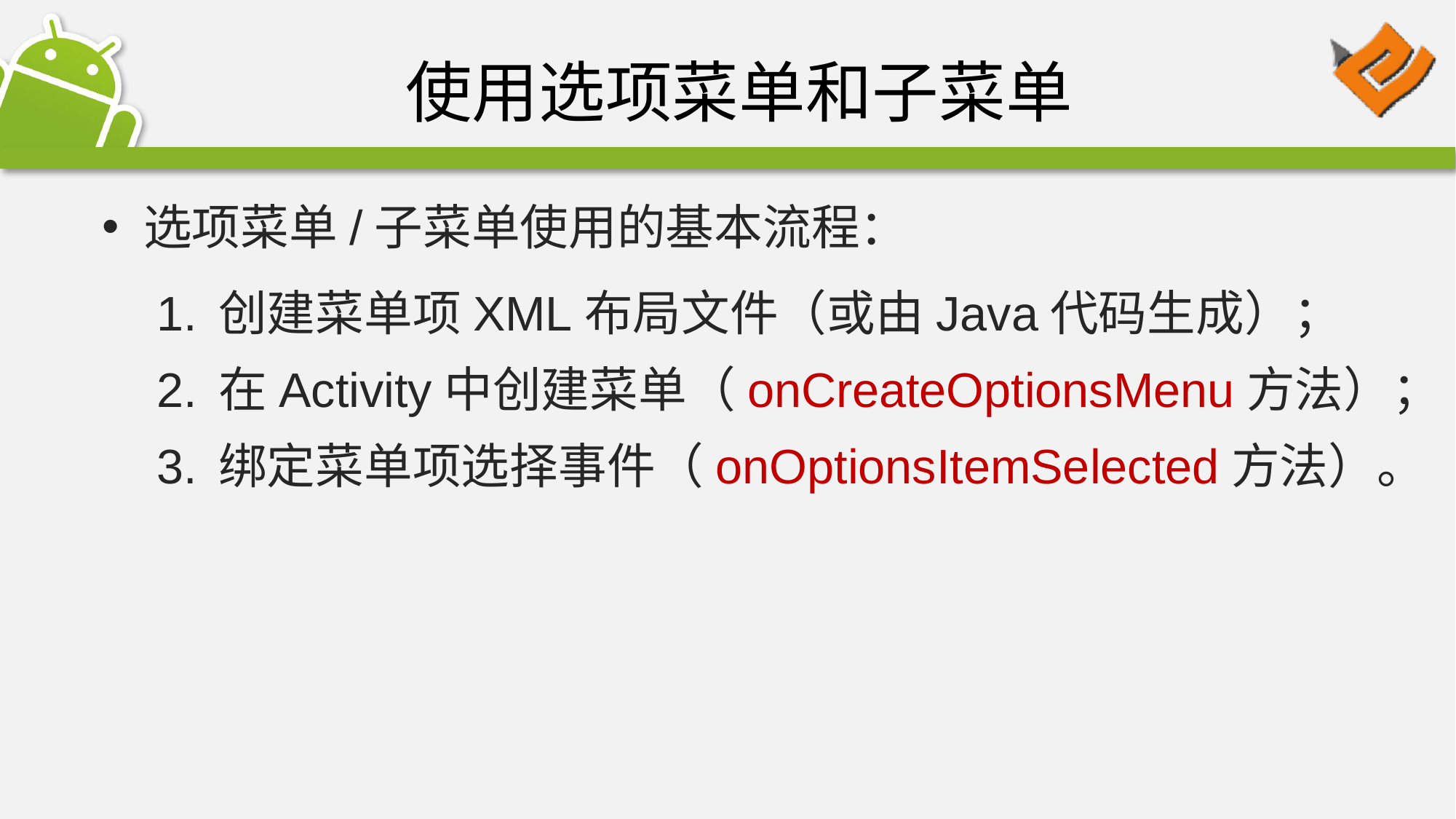

# 使用选项菜单和子菜单
选项菜单/子菜单使用的基本流程：
创建菜单项XML布局文件（或由Java代码生成）；
在Activity中创建菜单（onCreateOptionsMenu方法）；
绑定菜单项选择事件（onOptionsItemSelected方法）。